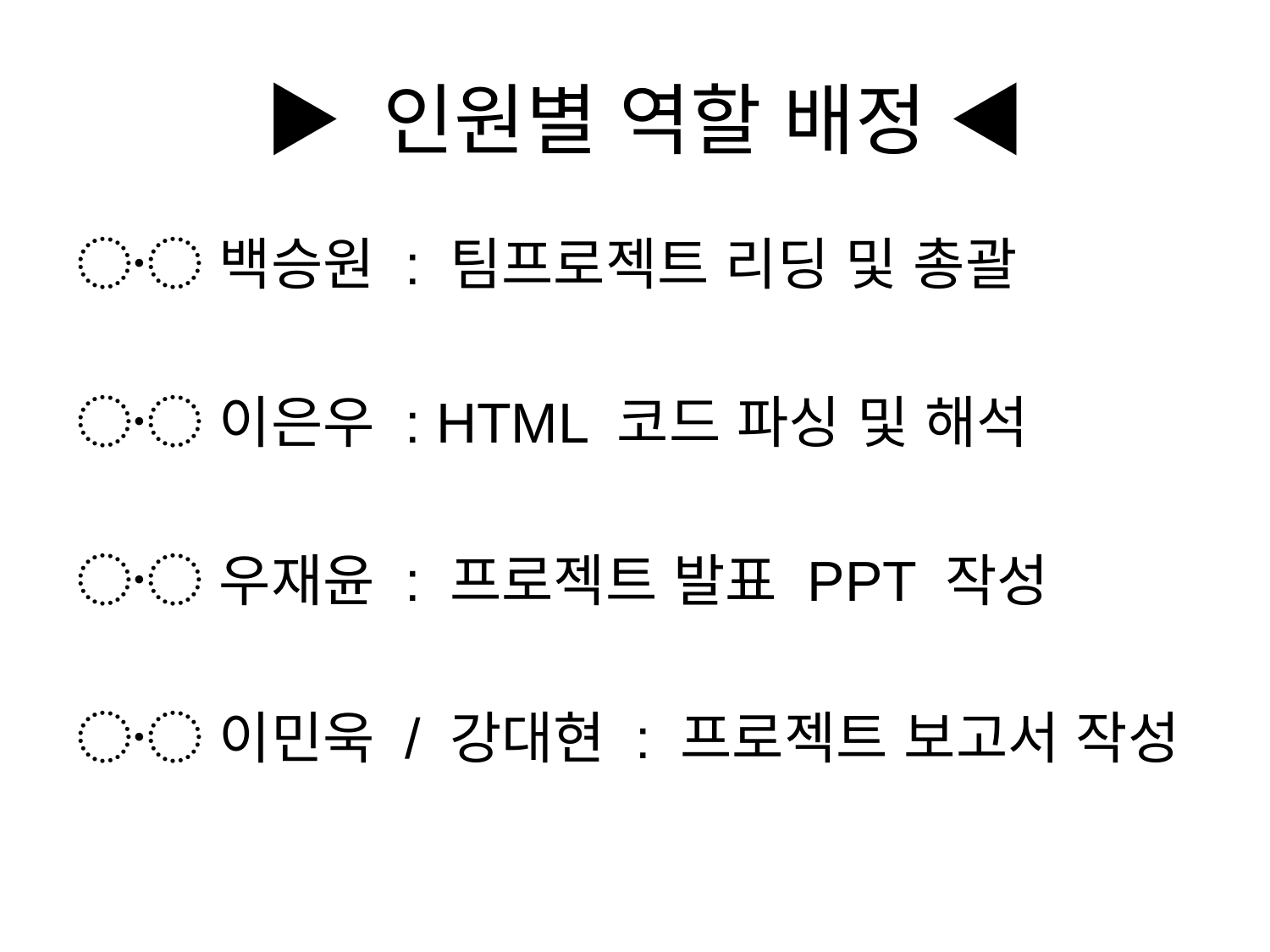

# ▶ 인원별 역할 배정 ◀
〮 백승원 : 팀프로젝트 리딩 및 총괄

〮 이은우 : HTML 코드 파싱 및 해석

〮 우재윤 : 프로젝트 발표 PPT 작성

〮 이민욱 / 강대현 : 프로젝트 보고서 작성